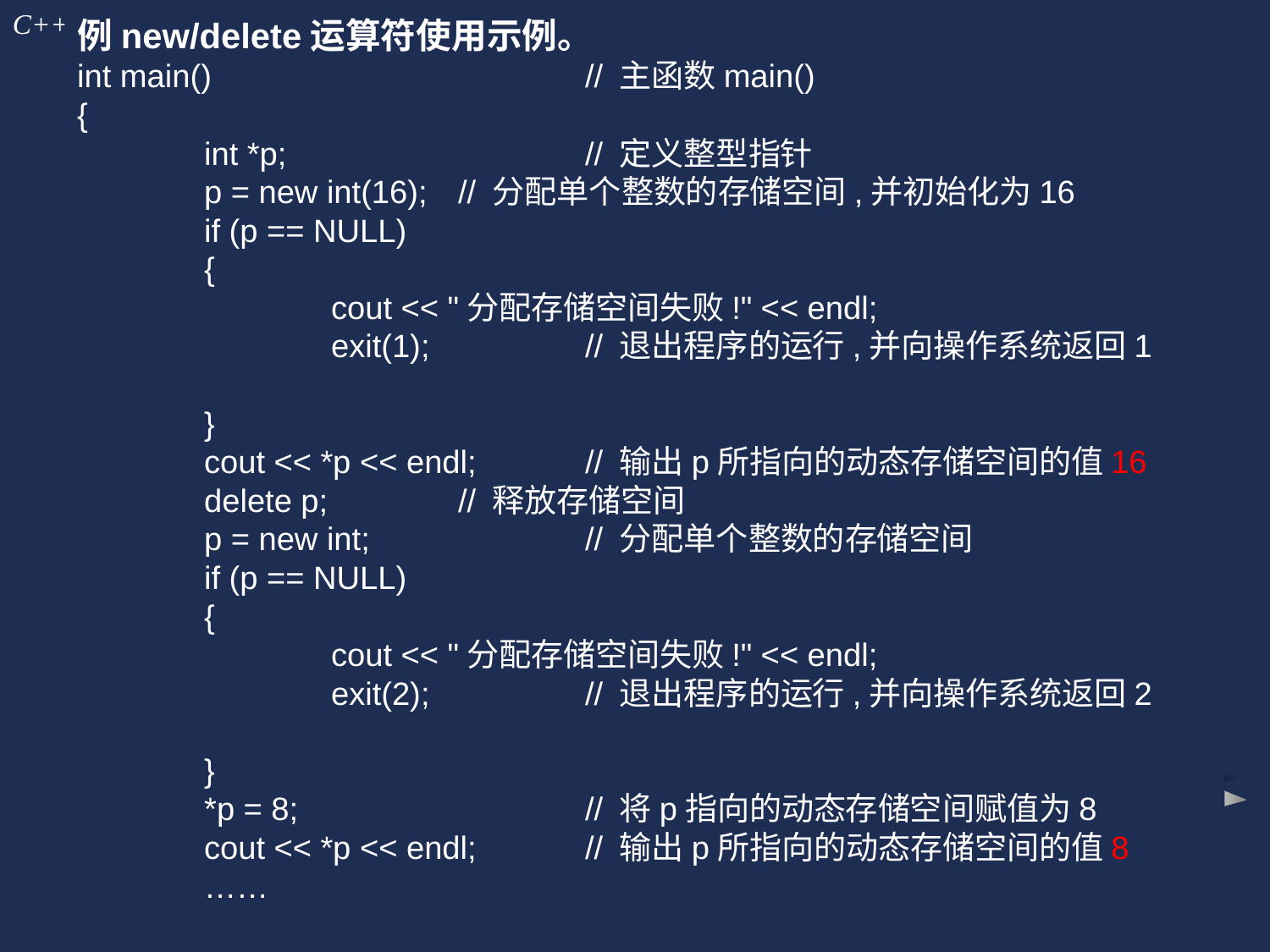

例new/delete运算符使用示例。
int main()			// 主函数main()
{
	int *p;			// 定义整型指针
	p = new int(16);	// 分配单个整数的存储空间,并初始化为16
	if (p == NULL)
	{
		cout << "分配存储空间失败!" << endl;
		exit(1);		// 退出程序的运行,并向操作系统返回1
	}
	cout << *p << endl;	// 输出p所指向的动态存储空间的值16
	delete p;		// 释放存储空间
	p = new int;		// 分配单个整数的存储空间
	if (p == NULL)
	{
		cout << "分配存储空间失败!" << endl;
		exit(2);		// 退出程序的运行,并向操作系统返回2
	}
	*p = 8;			// 将p指向的动态存储空间赋值为8
	cout << *p << endl;	// 输出p所指向的动态存储空间的值8
	……